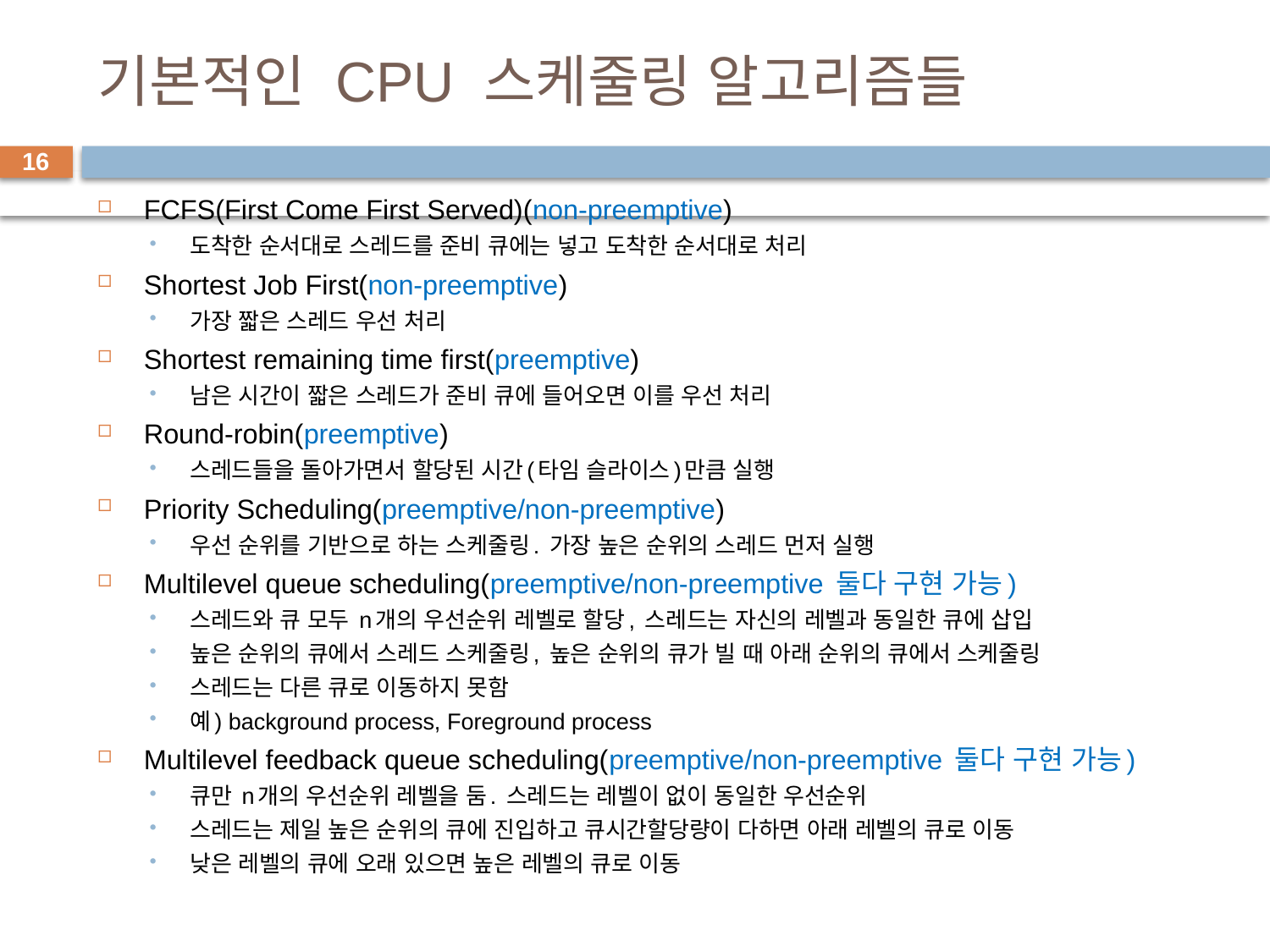

# 기본적인 CPU 스케줄링 알고리즘들
16
FCFS(First Come First Served)(non-preemptive)
도착한 순서대로 스레드를 준비 큐에는 넣고 도착한 순서대로 처리
Shortest Job First(non-preemptive)
가장 짧은 스레드 우선 처리
Shortest remaining time first(preemptive)
남은 시간이 짧은 스레드가 준비 큐에 들어오면 이를 우선 처리
Round-robin(preemptive)
스레드들을 돌아가면서 할당된 시간(타임 슬라이스)만큼 실행
Priority Scheduling(preemptive/non-preemptive)
우선 순위를 기반으로 하는 스케줄링. 가장 높은 순위의 스레드 먼저 실행
Multilevel queue scheduling(preemptive/non-preemptive 둘다 구현 가능)
스레드와 큐 모두 n개의 우선순위 레벨로 할당, 스레드는 자신의 레벨과 동일한 큐에 삽입
높은 순위의 큐에서 스레드 스케줄링, 높은 순위의 큐가 빌 때 아래 순위의 큐에서 스케줄링
스레드는 다른 큐로 이동하지 못함
예) background process, Foreground process
Multilevel feedback queue scheduling(preemptive/non-preemptive 둘다 구현 가능)
큐만 n개의 우선순위 레벨을 둠. 스레드는 레벨이 없이 동일한 우선순위
스레드는 제일 높은 순위의 큐에 진입하고 큐시간할당량이 다하면 아래 레벨의 큐로 이동
낮은 레벨의 큐에 오래 있으면 높은 레벨의 큐로 이동